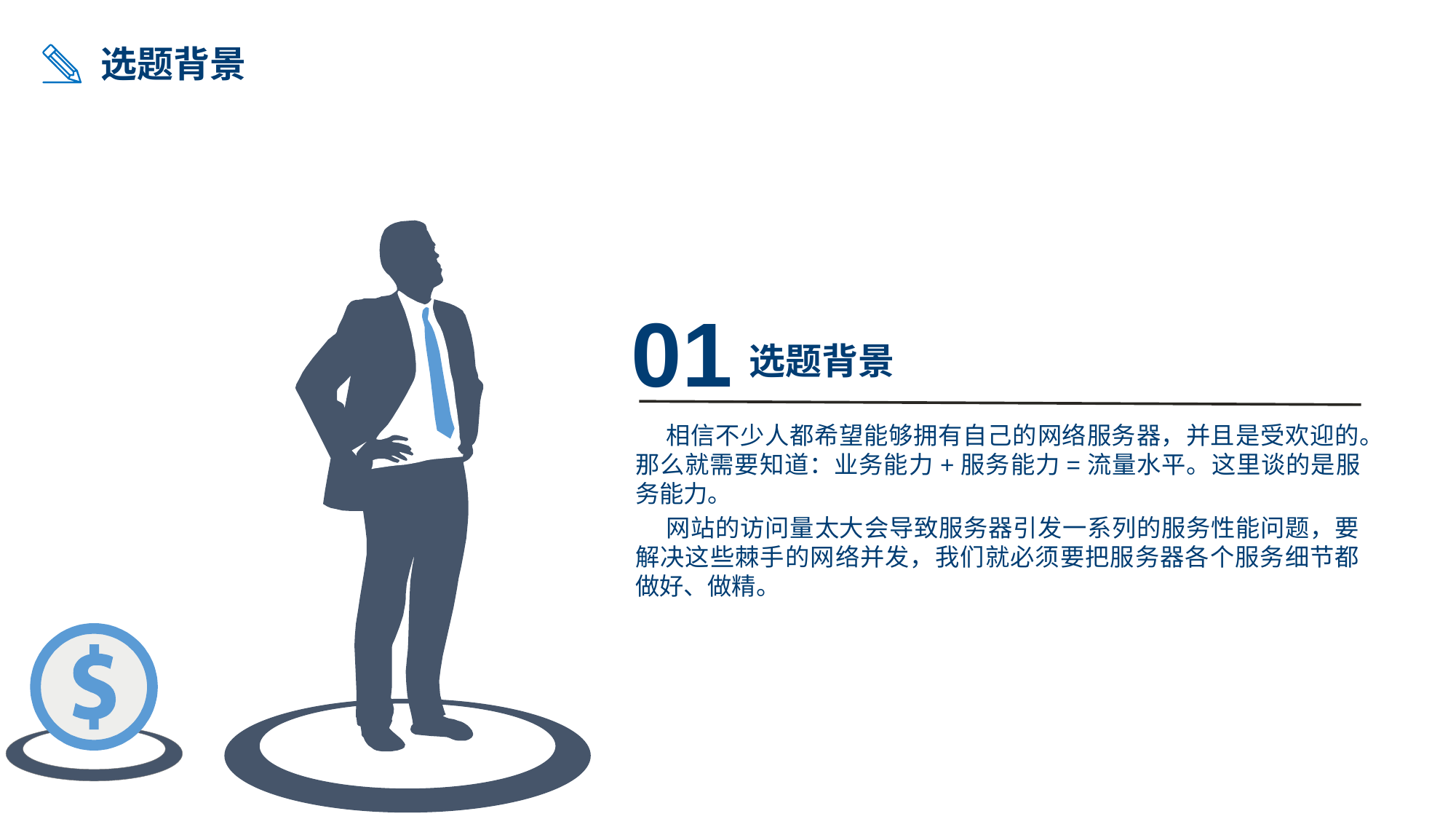

选题背景

01
选题背景
    相信不少人都希望能够拥有自己的网络服务器，并且是受欢迎的。那么就需要知道：业务能力+服务能力=流量水平。这里谈的是服务能力。
    网站的访问量太大会导致服务器引发一系列的服务性能问题，要解决这些棘手的网络并发，我们就必须要把服务器各个服务细节都做好、做精。